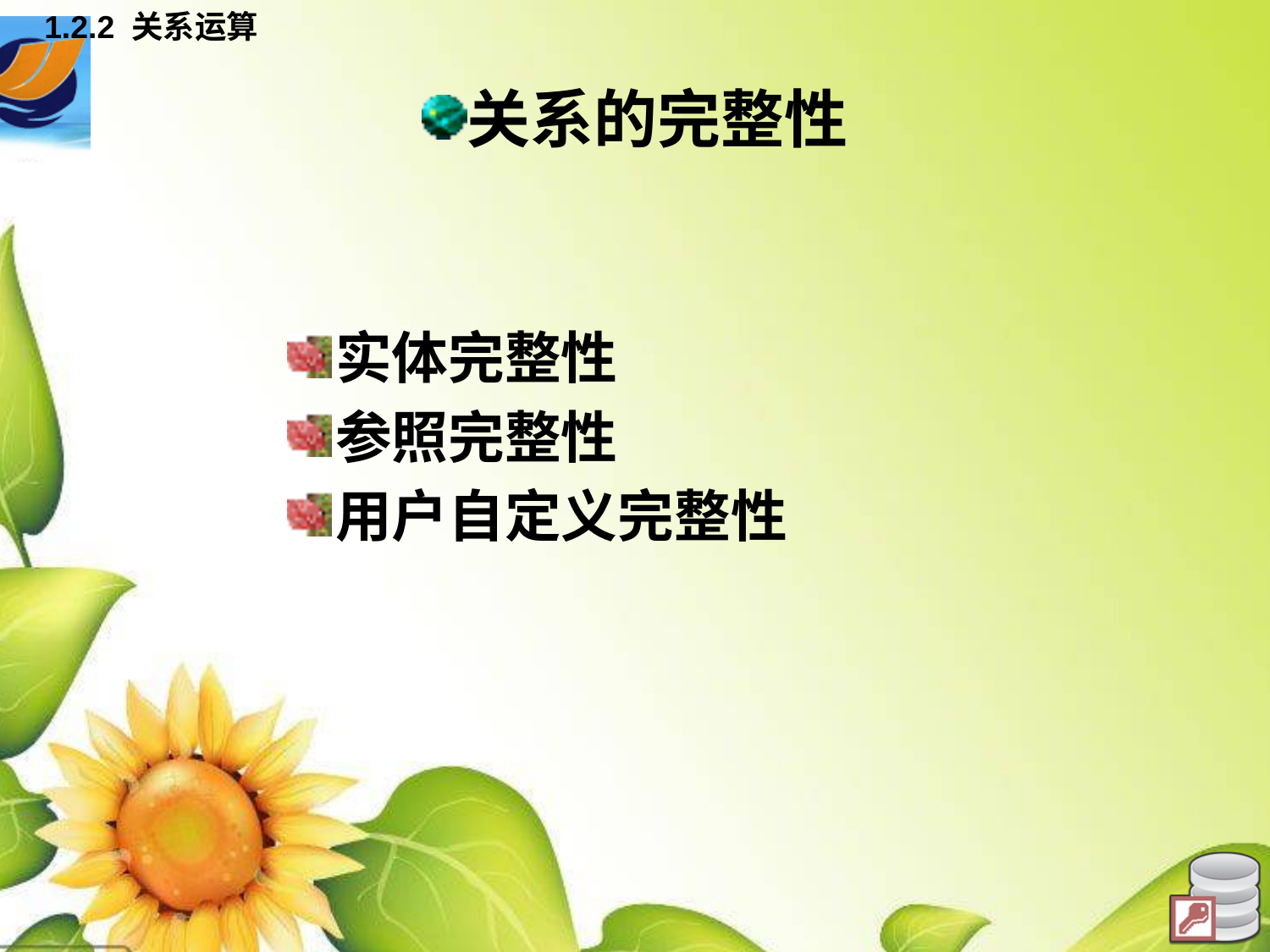

1.2.2 关系运算
# 关系的完整性
实体完整性
参照完整性
用户自定义完整性